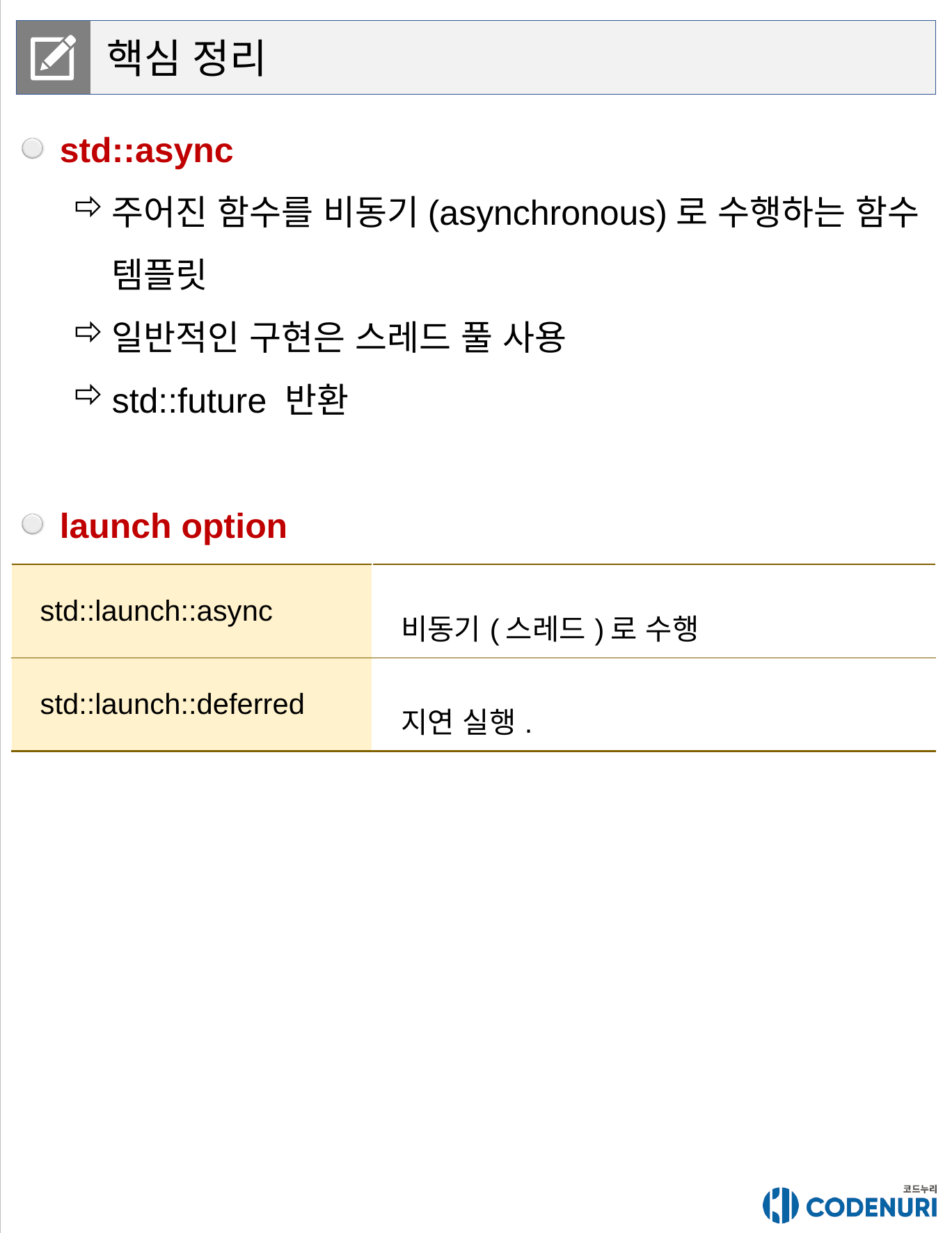

핵심 정리

std::async
주어진 함수를 비동기(asynchronous)로 수행하는 함수 템플릿
일반적인 구현은 스레드 풀 사용
std::future 반환

launch option
| std::launch::async | 비동기(스레드)로 수행 |
| --- | --- |
| std::launch::deferred | 지연 실행. |